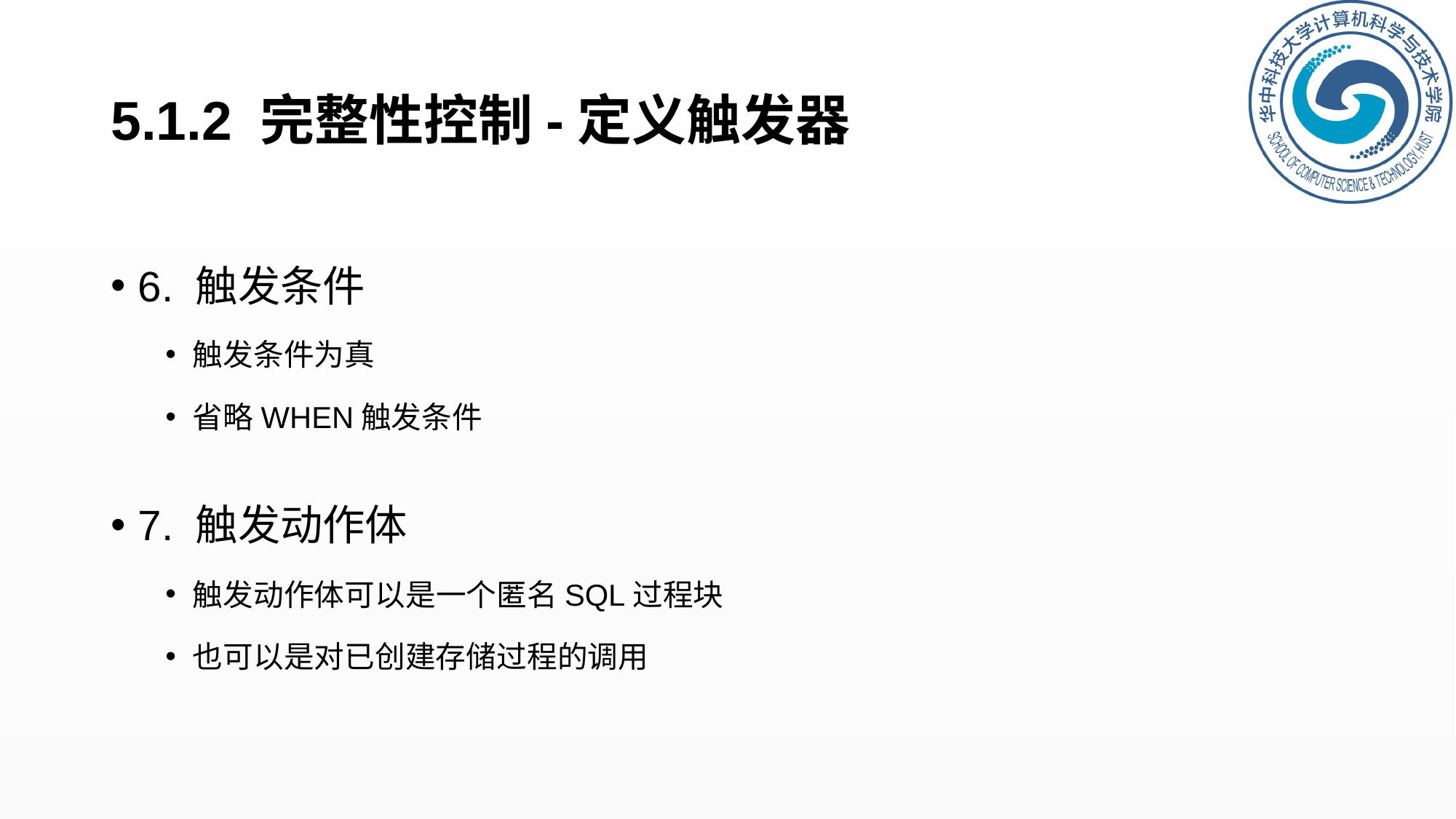

# 5.1.2 完整性控制-定义触发器
6. 触发条件
触发条件为真
省略WHEN触发条件

7. 触发动作体
触发动作体可以是一个匿名SQL过程块
也可以是对已创建存储过程的调用